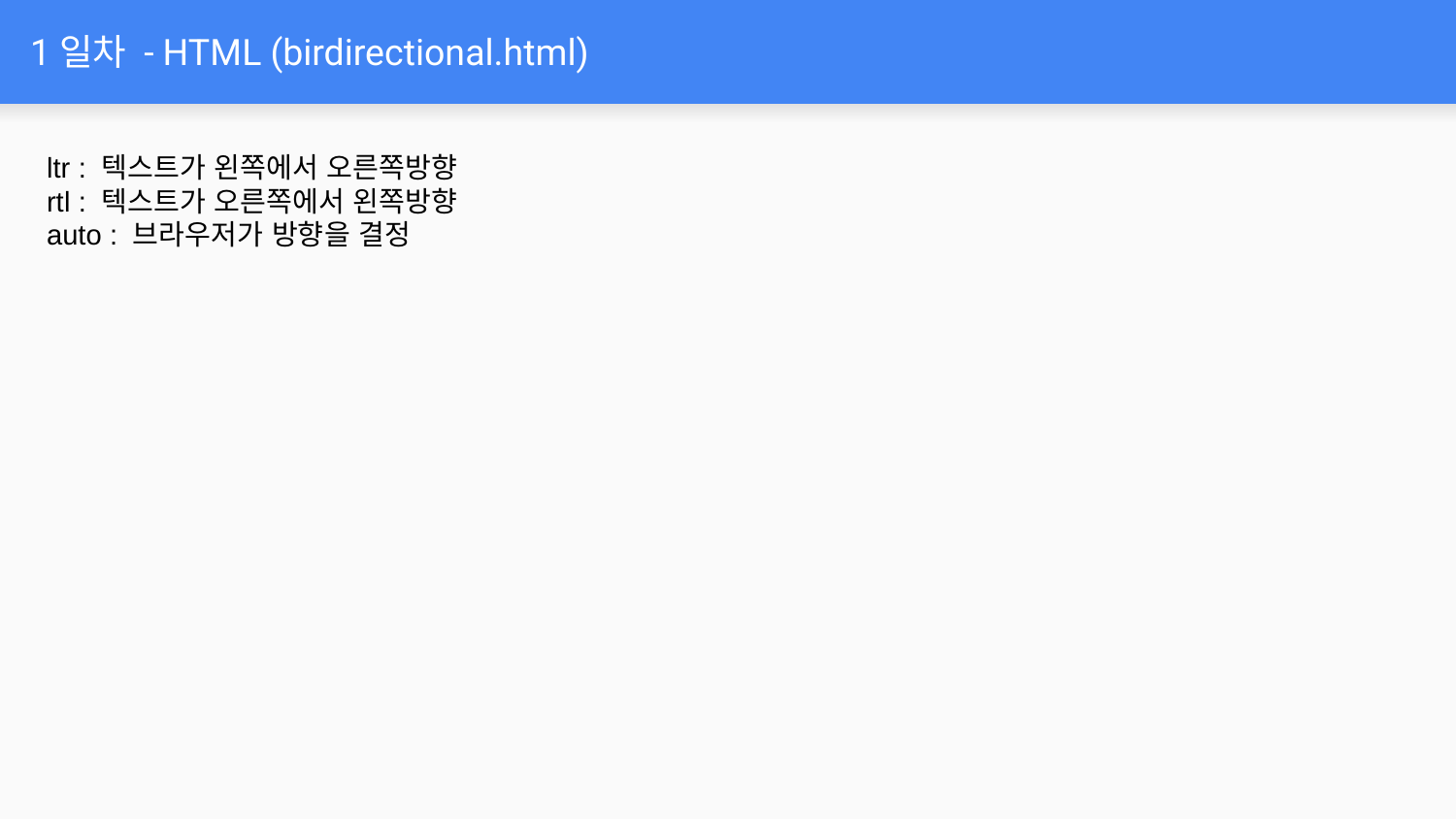

# 1일차 - HTML (birdirectional.html)
ltr : 텍스트가 왼쪽에서 오른쪽방향
rtl : 텍스트가 오른쪽에서 왼쪽방향
auto : 브라우저가 방향을 결정